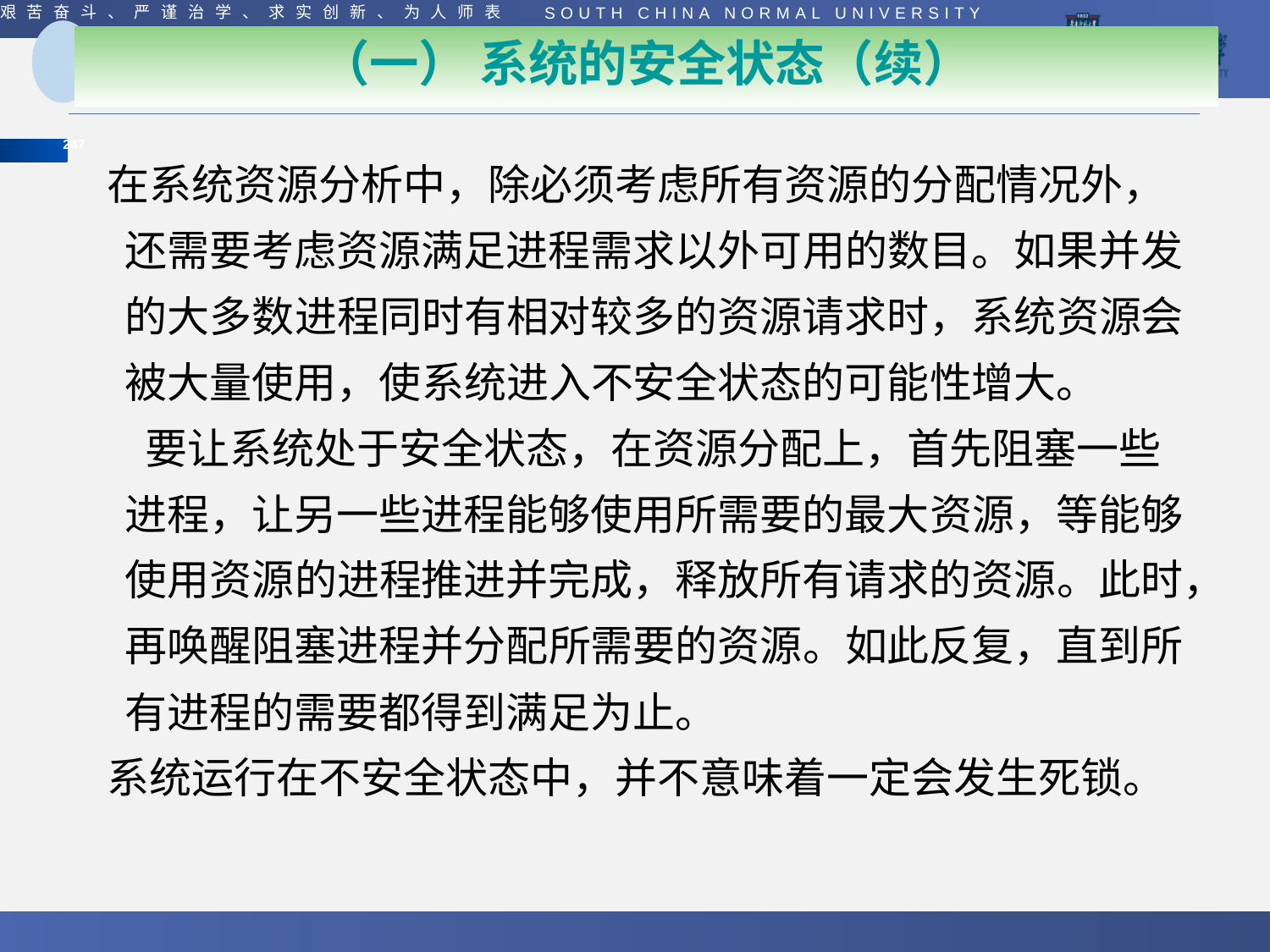

（一） 系统的安全状态（续）
  在系统资源分析中，除必须考虑所有资源的分配情况外，还需要考虑资源满足进程需求以外可用的数目。如果并发的大多数进程同时有相对较多的资源请求时，系统资源会被大量使用，使系统进入不安全状态的可能性增大。
      要让系统处于安全状态，在资源分配上，首先阻塞一些进程，让另一些进程能够使用所需要的最大资源，等能够使用资源的进程推进并完成，释放所有请求的资源。此时，再唤醒阻塞进程并分配所需要的资源。如此反复，直到所有进程的需要都得到满足为止。
  系统运行在不安全状态中，并不意味着一定会发生死锁。

247